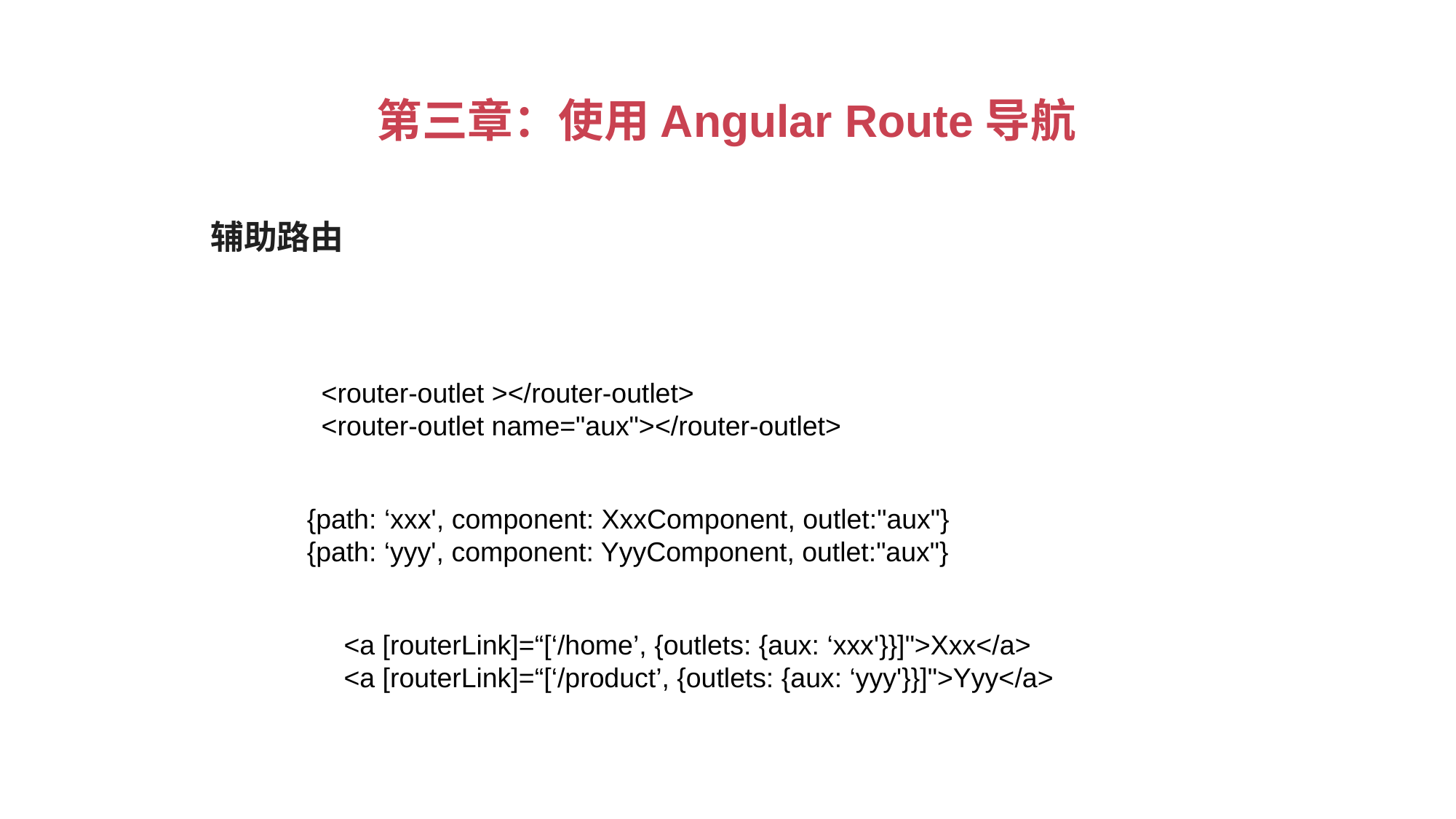

第三章：使用Angular Route导航
 辅助路由
<router-outlet ></router-outlet>
<router-outlet name="aux"></router-outlet>
{path: ‘xxx', component: XxxComponent, outlet:"aux"}
{path: ‘yyy', component: YyyComponent, outlet:"aux"}
<a [routerLink]=“[‘/home’, {outlets: {aux: ‘xxx'}}]">Xxx</a>
<a [routerLink]=“[‘/product’, {outlets: {aux: ‘yyy'}}]">Yyy</a>